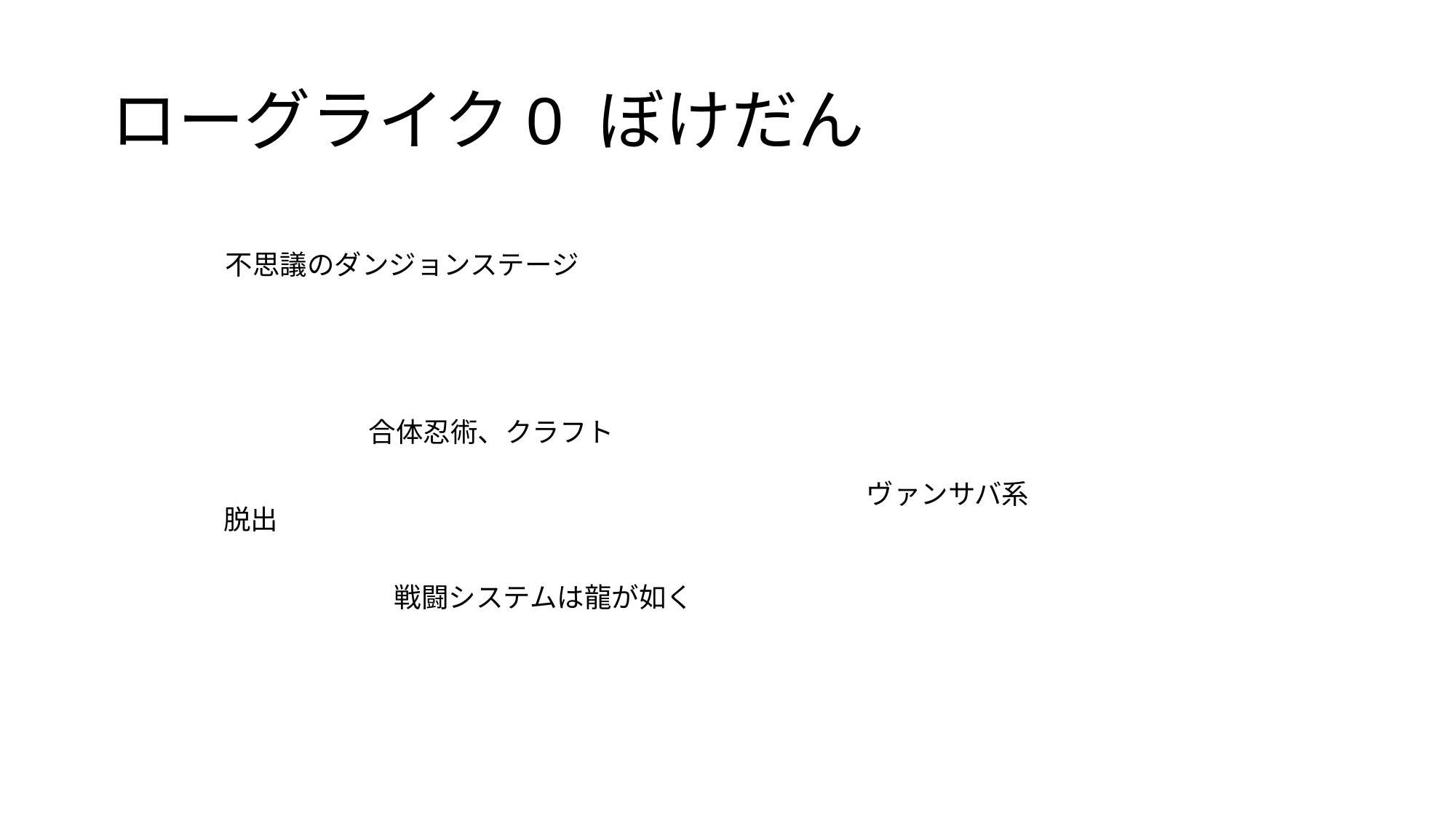

# ローグライク0 ぼけだん
不思議のダンジョンステージ
合体忍術、クラフト
ヴァンサバ系
脱出
戦闘システムは龍が如く